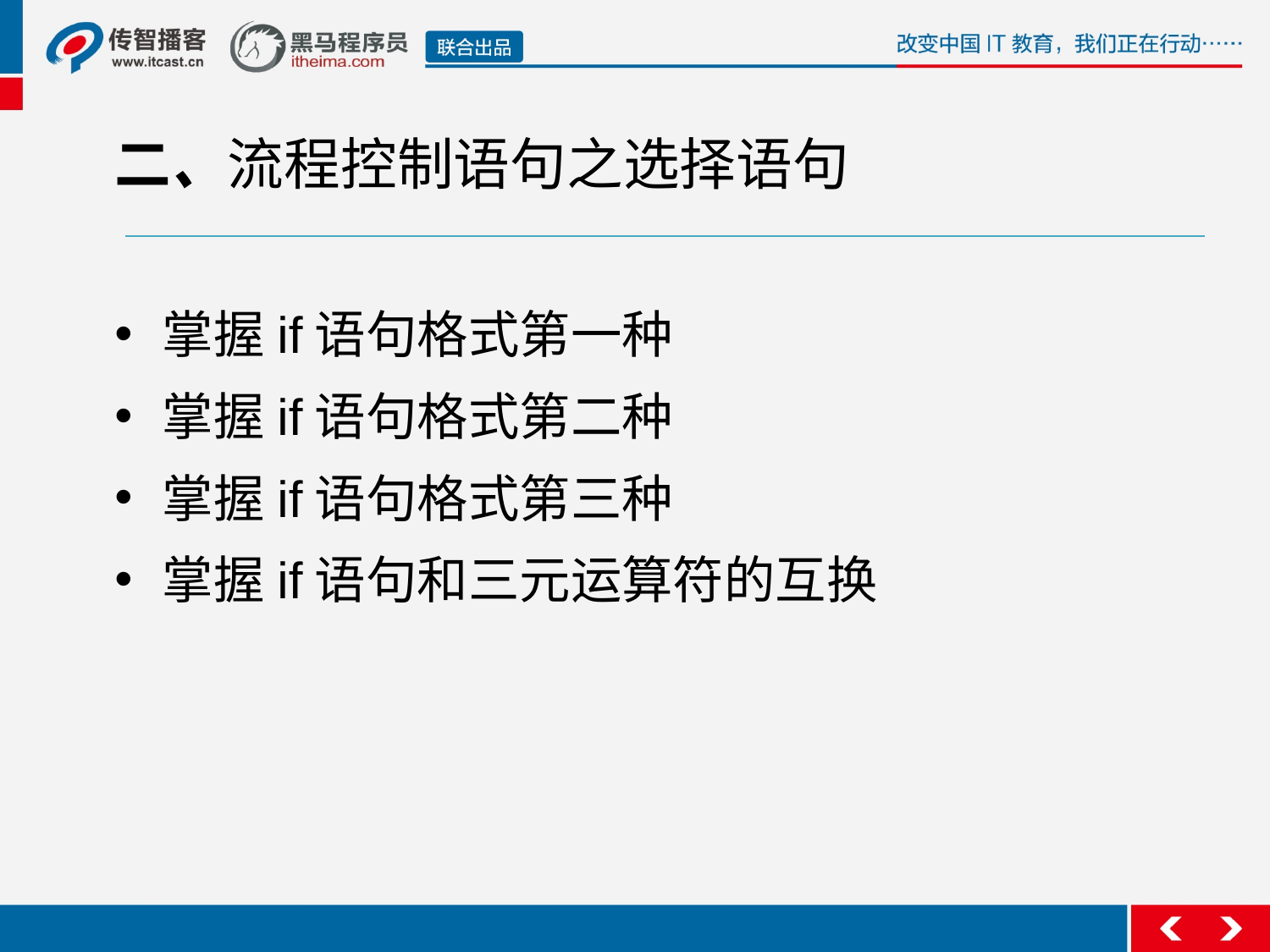

二、流程控制语句之选择语句
掌握if语句格式第一种
掌握if语句格式第二种
掌握if语句格式第三种
掌握if语句和三元运算符的互换